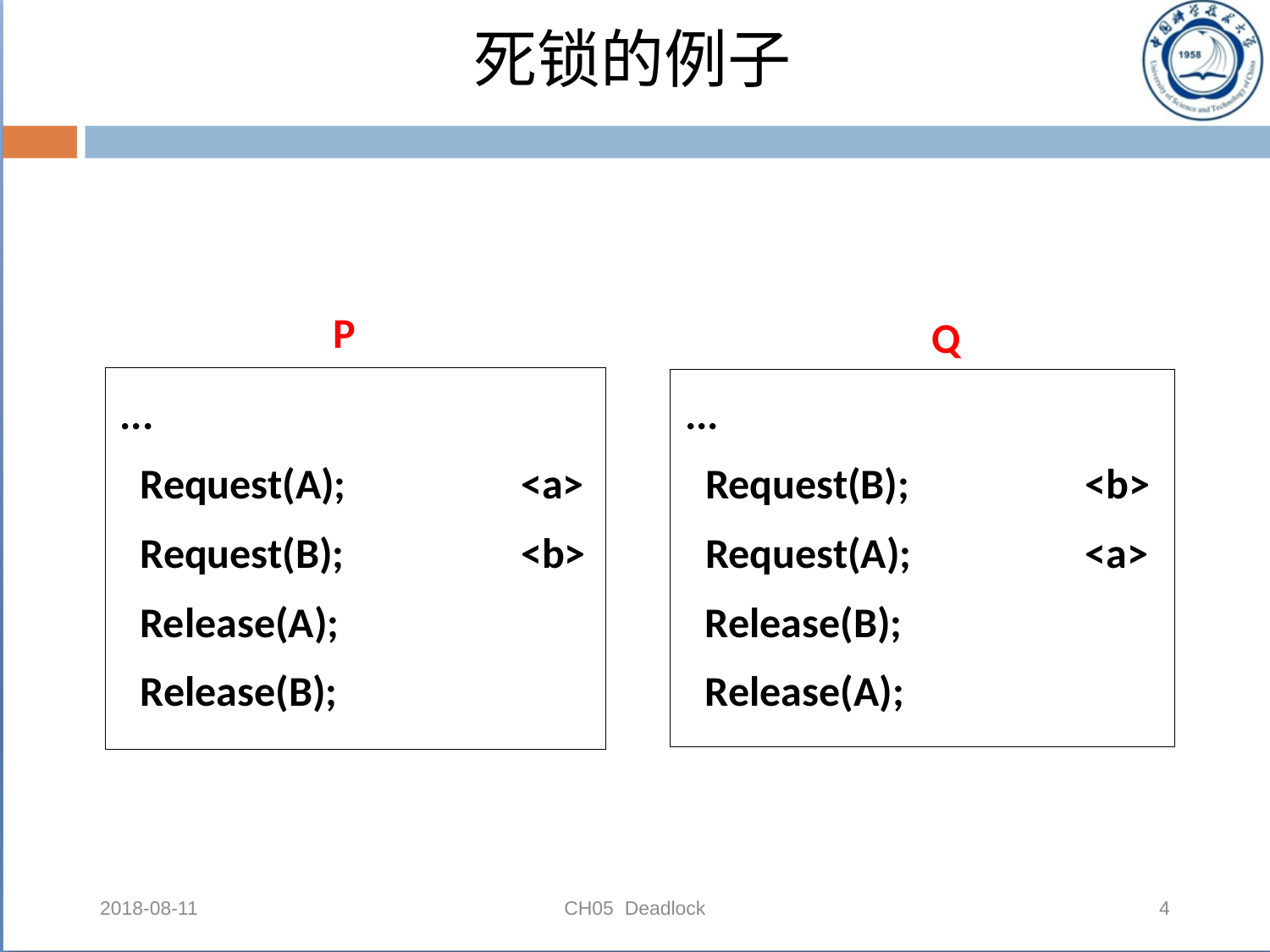

# 死锁的例子
P
Q

...
...
  Request(A);
<a>
  Request(B);
<b>
  Request(B);
<b>
  Request(A);
<a>
  Release(A);
  Release(B);
  Release(B);
  Release(A);
2018-08-11
CH05  Deadlock
4